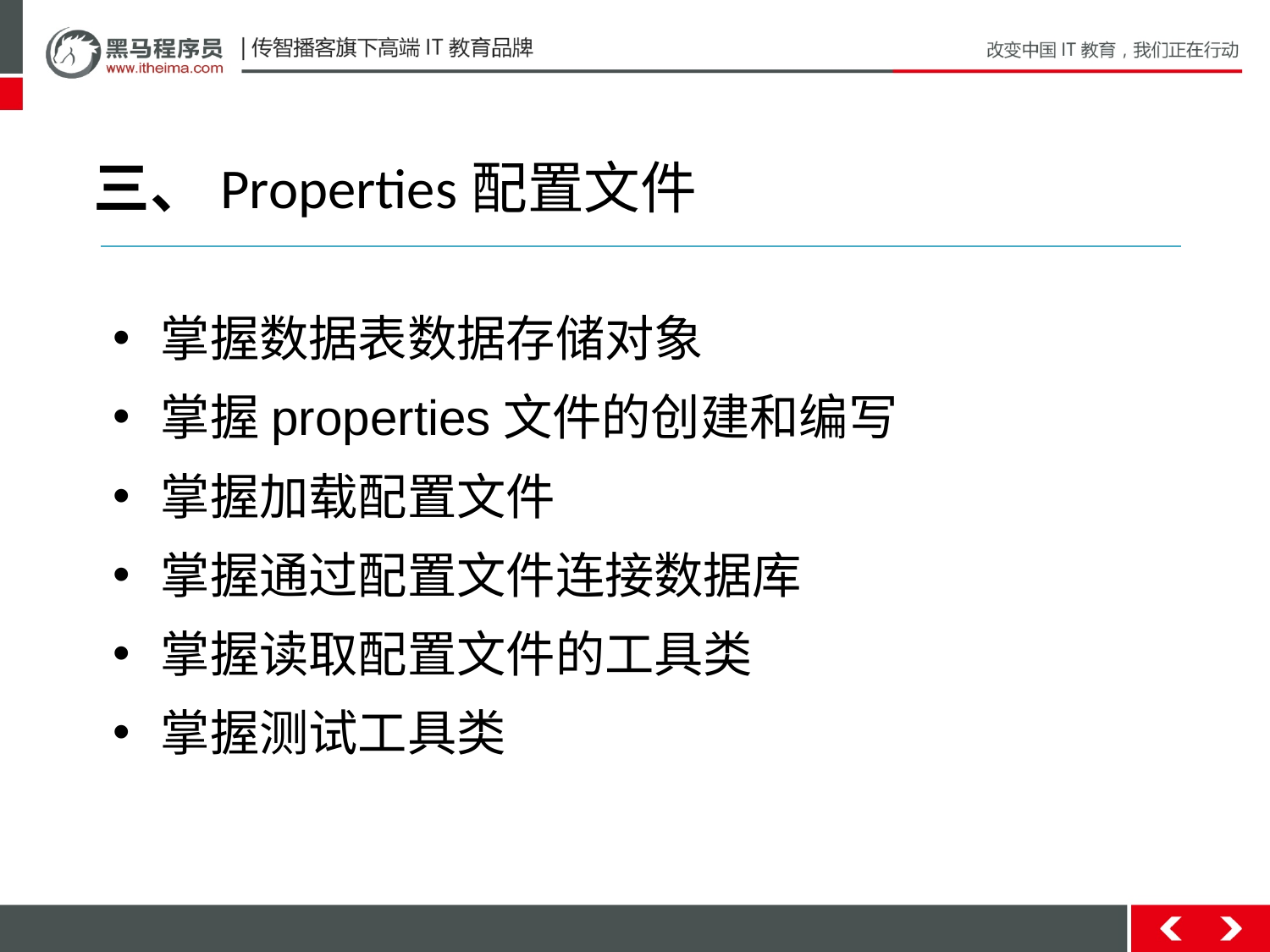

三、Properties配置文件
掌握数据表数据存储对象
掌握properties文件的创建和编写
掌握加载配置文件
掌握通过配置文件连接数据库
掌握读取配置文件的工具类
掌握测试工具类